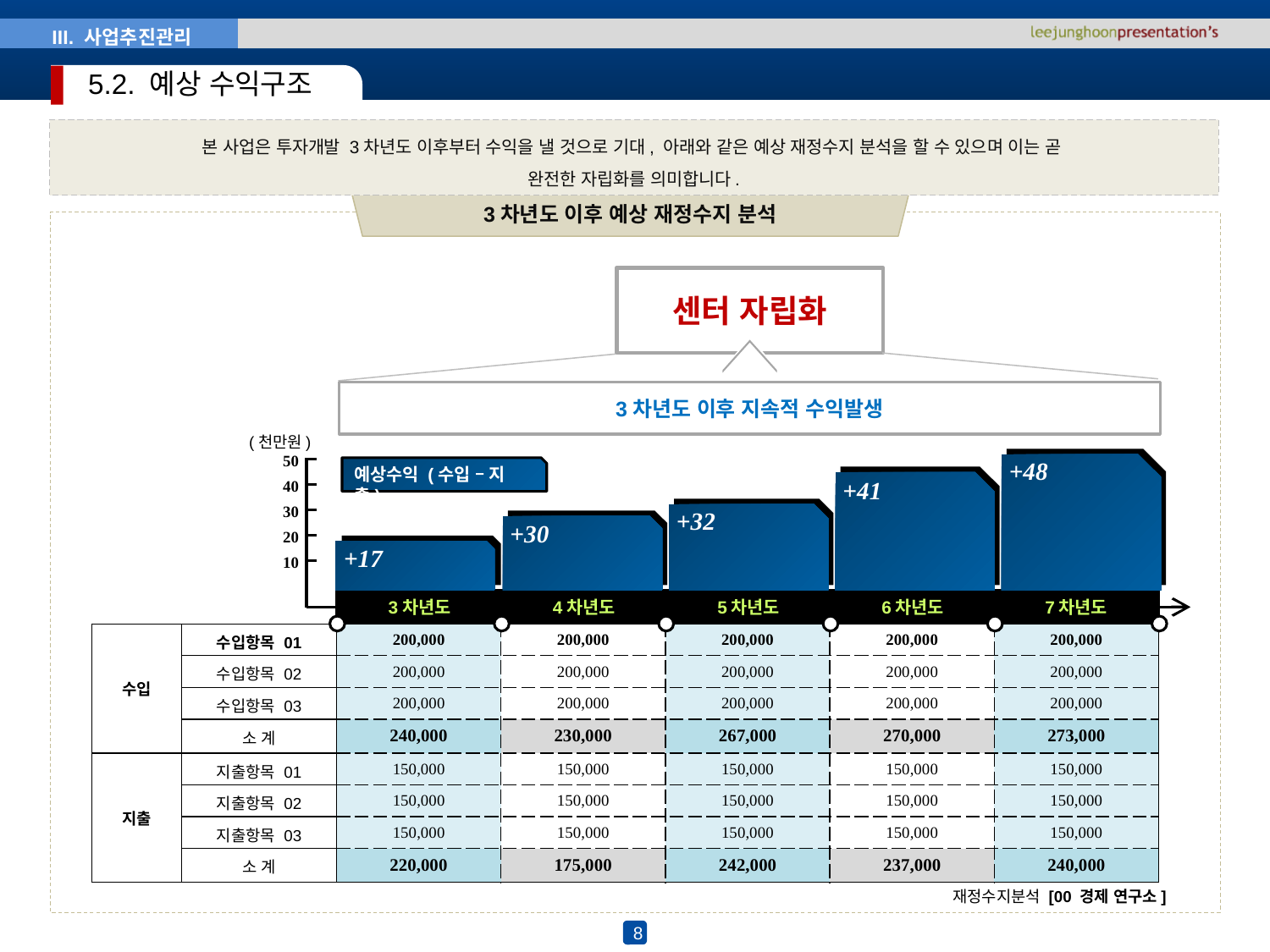

센터 자립화

3차년도 이후 지속적 수익발생
(천만원)
50
40
30
20
10

+48

예상수익 (수입 – 지출)

+41

+32

+30

+17

3차년도
4차년도
5차년도
6차년도
7차년도

재정수지분석 [00 경제 연구소]
| 수입 | 수입항목 01 | 200,000 | 200,000 | 200,000 | 200,000 | 200,000 |
| --- | --- | --- | --- | --- | --- | --- |
|  | 수입항목 02 | 200,000 | 200,000 | 200,000 | 200,000 | 200,000 |
|  | 수입항목 03 | 200,000 | 200,000 | 200,000 | 200,000 | 200,000 |
|  | 소 계 | 240,000 | 230,000 | 267,000 | 270,000 | 273,000 |
| 지출 | 지출항목 01 | 150,000 | 150,000 | 150,000 | 150,000 | 150,000 |
|  | 지출항목 02 | 150,000 | 150,000 | 150,000 | 150,000 | 150,000 |
|  | 지출항목 03 | 150,000 | 150,000 | 150,000 | 150,000 | 150,000 |
|  | 소 계 | 220,000 | 175,000 | 242,000 | 237,000 | 240,000 |